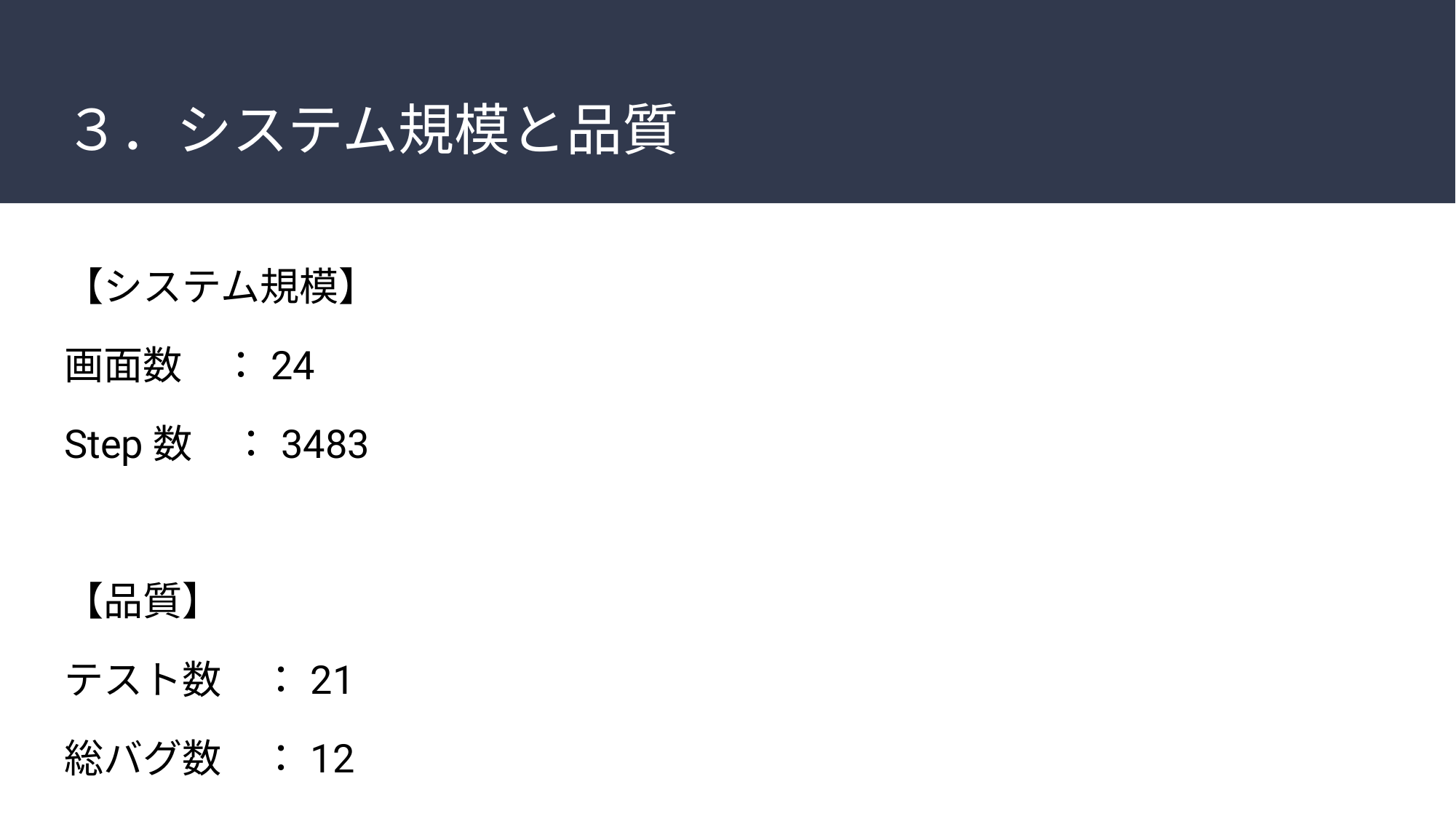

# ３．システム規模と品質
【システム規模】
画面数　：24
Step数　：3483

【品質】
テスト数　：21
総バグ数　：12